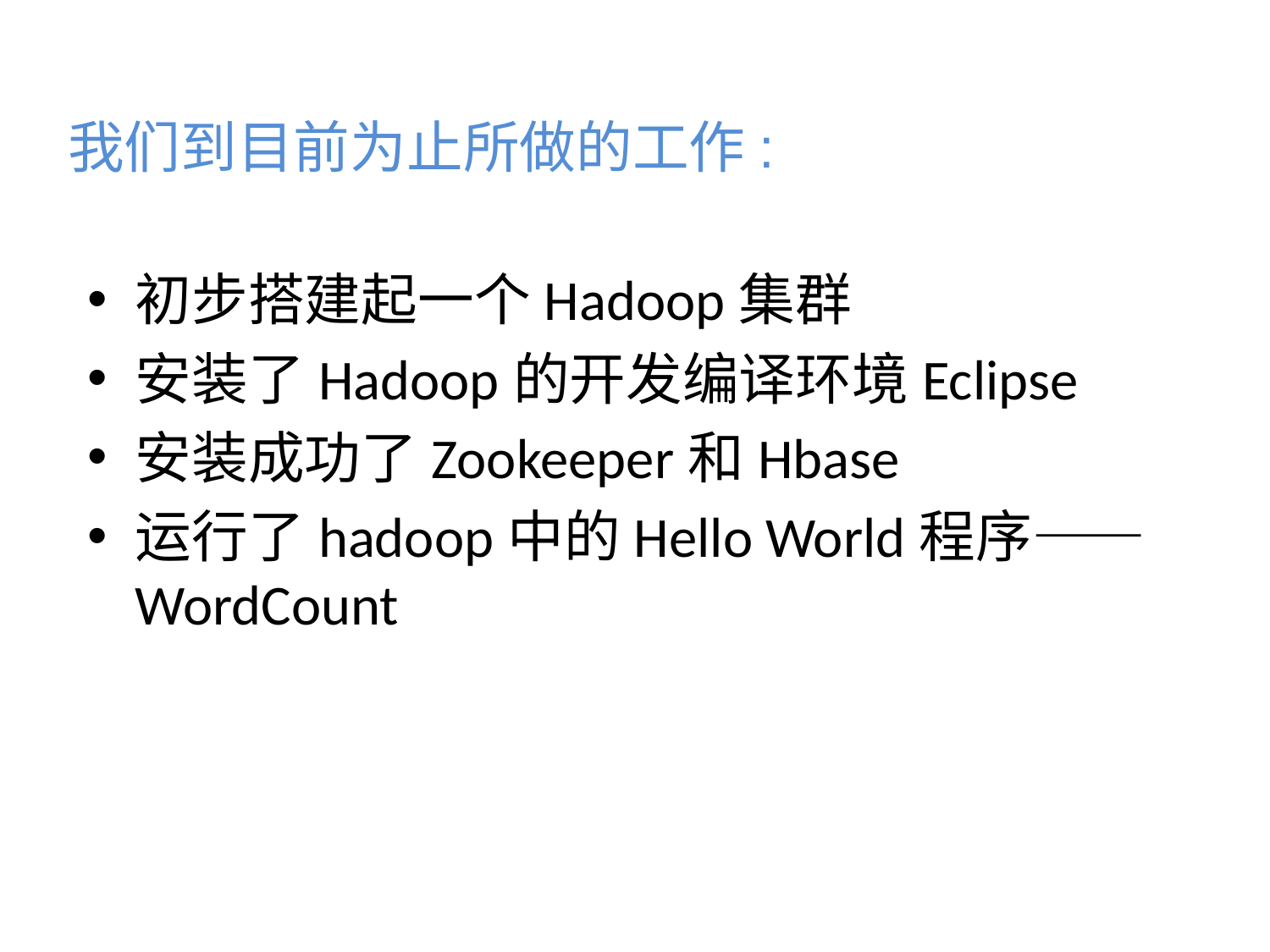

# 我们到目前为止所做的工作:
初步搭建起一个Hadoop集群
安装了Hadoop的开发编译环境Eclipse
安装成功了Zookeeper和Hbase
运行了hadoop中的Hello World程序——WordCount